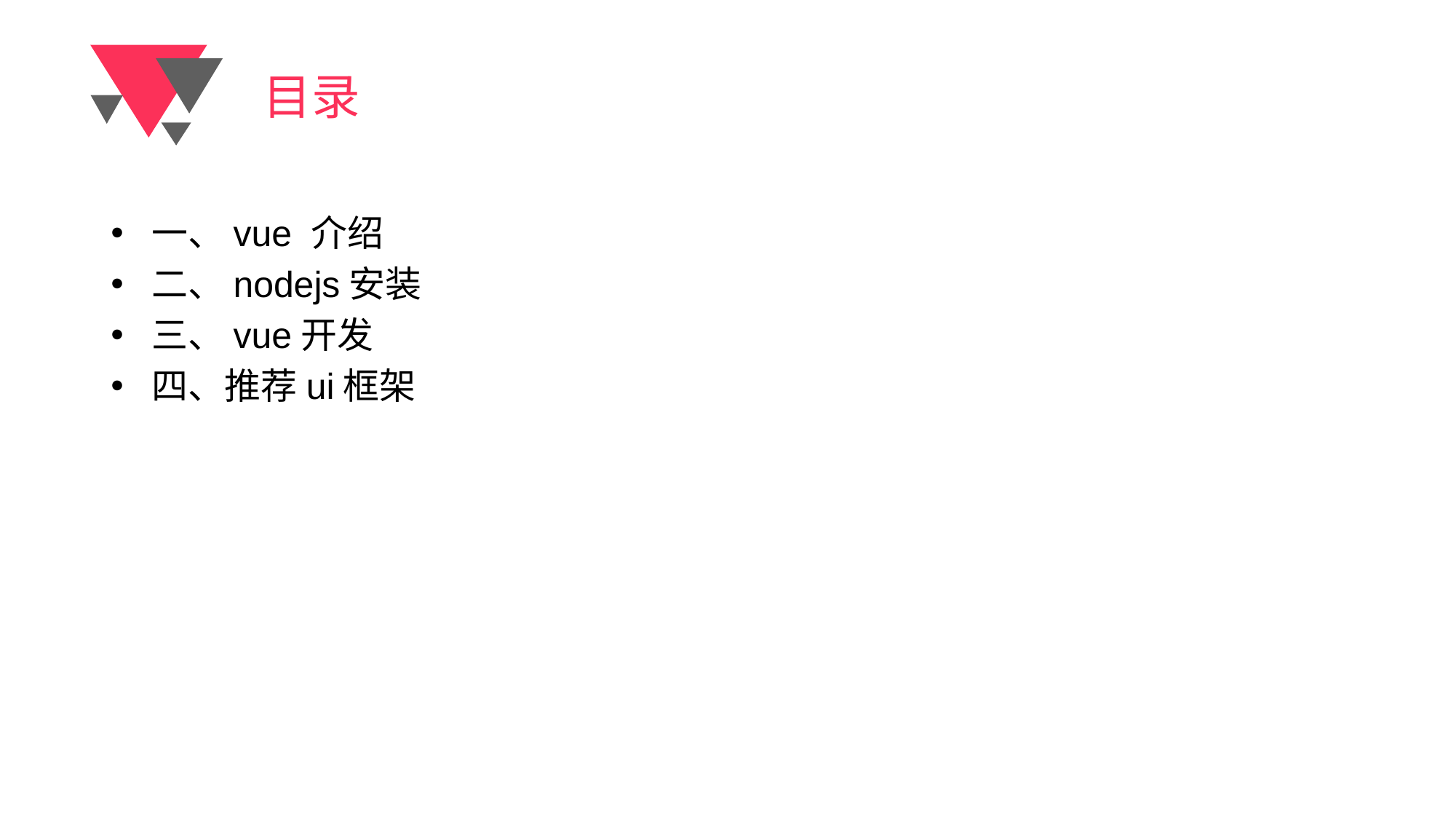

# 目录
一、vue 介绍
二、nodejs安装
三、vue开发
四、推荐ui框架